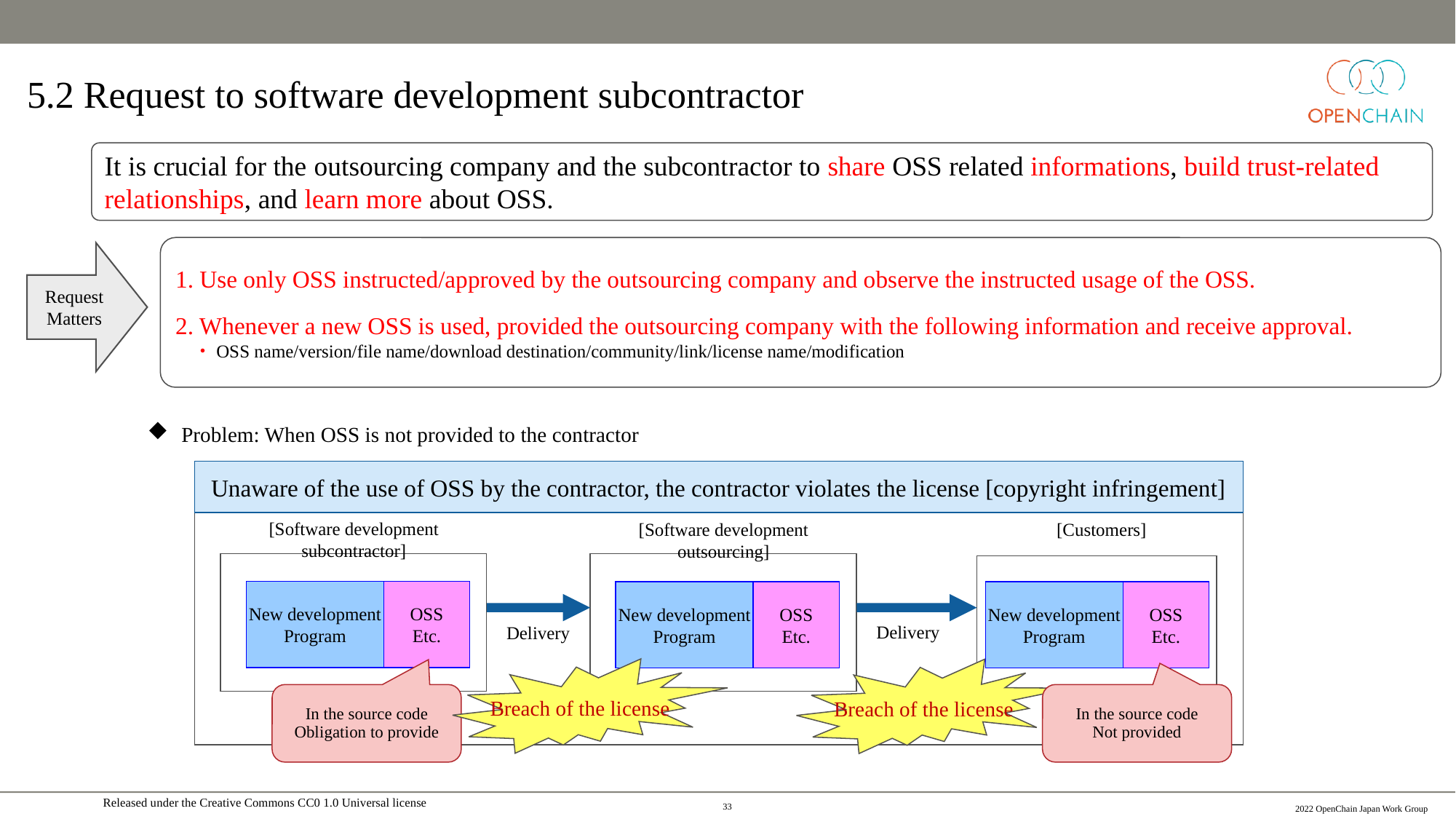

# 5.2 Request to software development subcontractor
It is crucial for the outsourcing company and the subcontractor to share OSS related informations, build trust-related relationships, and learn more about OSS.
1. Use only OSS instructed/approved by the outsourcing company and observe the instructed usage of the OSS.
2. Whenever a new OSS is used, provided the outsourcing company with the following information and receive approval.
　・OSS name/version/file name/download destination/community/link/license name/modification
Request
Matters
Problem: When OSS is not provided to the contractor
Unaware of the use of OSS by the contractor, the contractor violates the license [copyright infringement]

[Software development subcontractor]
[Software development outsourcing]
[Customers]

New development
Program
OSS
Etc.
New development
Program
OSS
Etc.
New development
Program
OSS
Etc.

Delivery
Delivery
Breach of the license
Breach of the license
In the source code
Obligation to provide
In the source code
Not provided
33